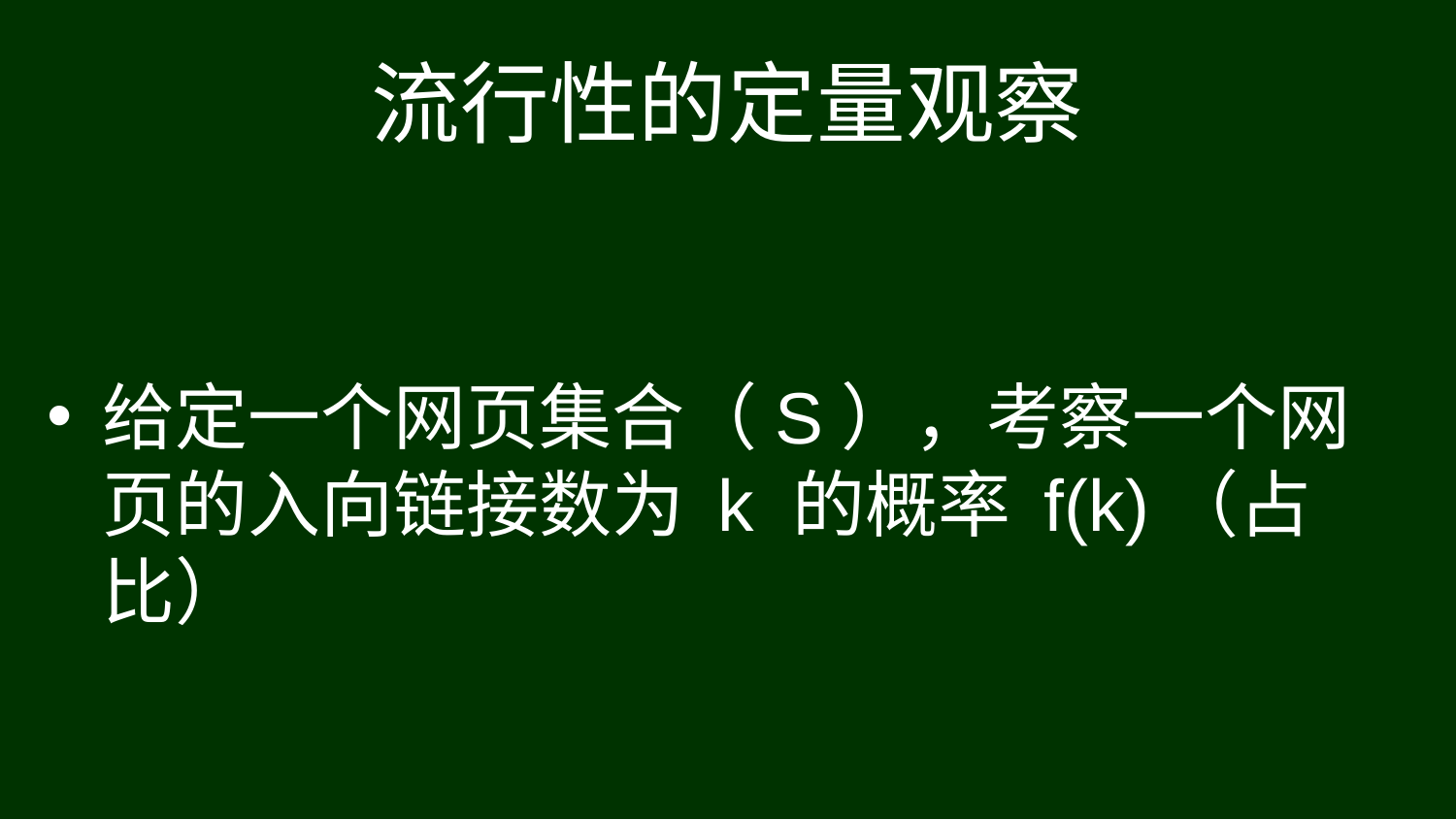

# 流行性的定量观察
给定一个网页集合（S），考察一个网页的入向链接数为 k 的概率 f(k)（占比）